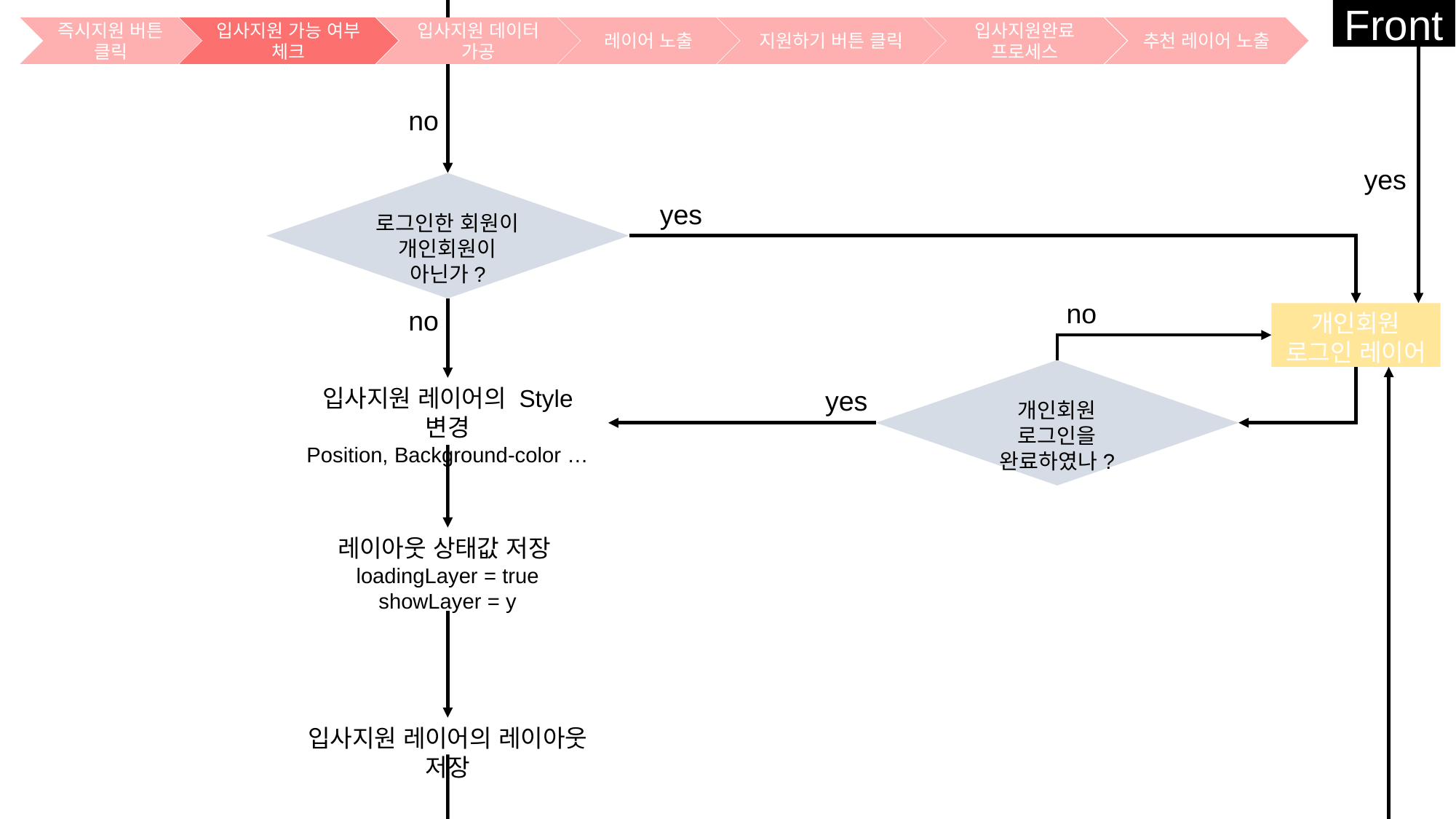

Front
지원하기 버튼 클릭
입사지원완료 프로세스
레이어 노출
즉시지원 버튼 클릭
입사지원 가능 여부 체크
입사지원 데이터 가공
추천 레이어 노출
no
yes
로그인한 회원이 개인회원이 아닌가?
yes
no
no
개인회원 로그인 레이어
개인회원 로그인을 완료하였나?
입사지원 레이어의 Style 변경
Position, Background-color …
yes
레이아웃 상태값 저장
loadingLayer = true
showLayer = y
입사지원 레이어의 레이아웃 저장